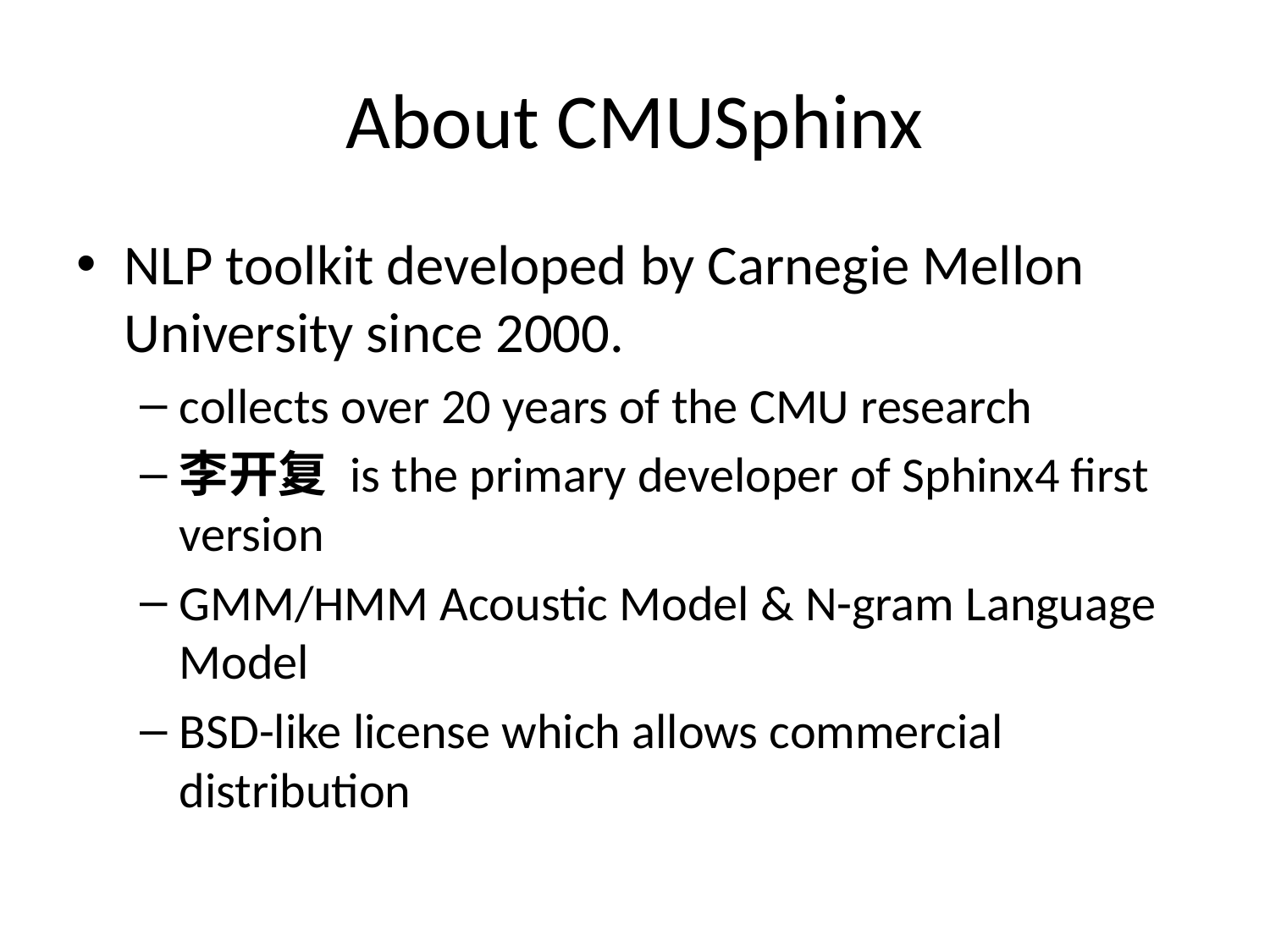

# About CMUSphinx
NLP toolkit developed by Carnegie Mellon University since 2000.
collects over 20 years of the CMU research
李开复 is the primary developer of Sphinx4 first version
GMM/HMM Acoustic Model & N-gram Language Model
BSD-like license which allows commercial distribution